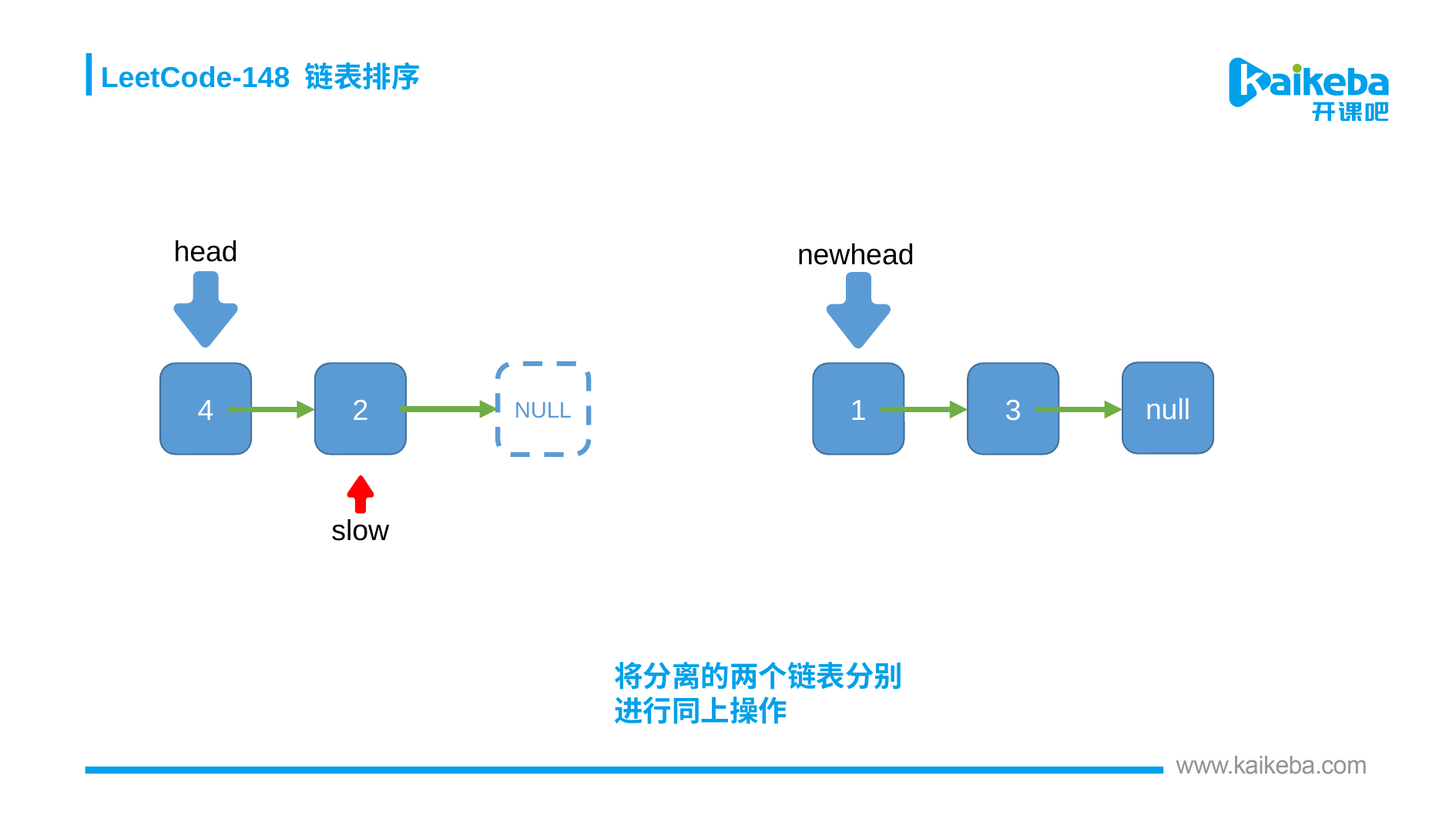

LeetCode-148 链表排序
head

newhead

null
4
2
1
3
NULL
slow

将分离的两个链表分别进行同上操作